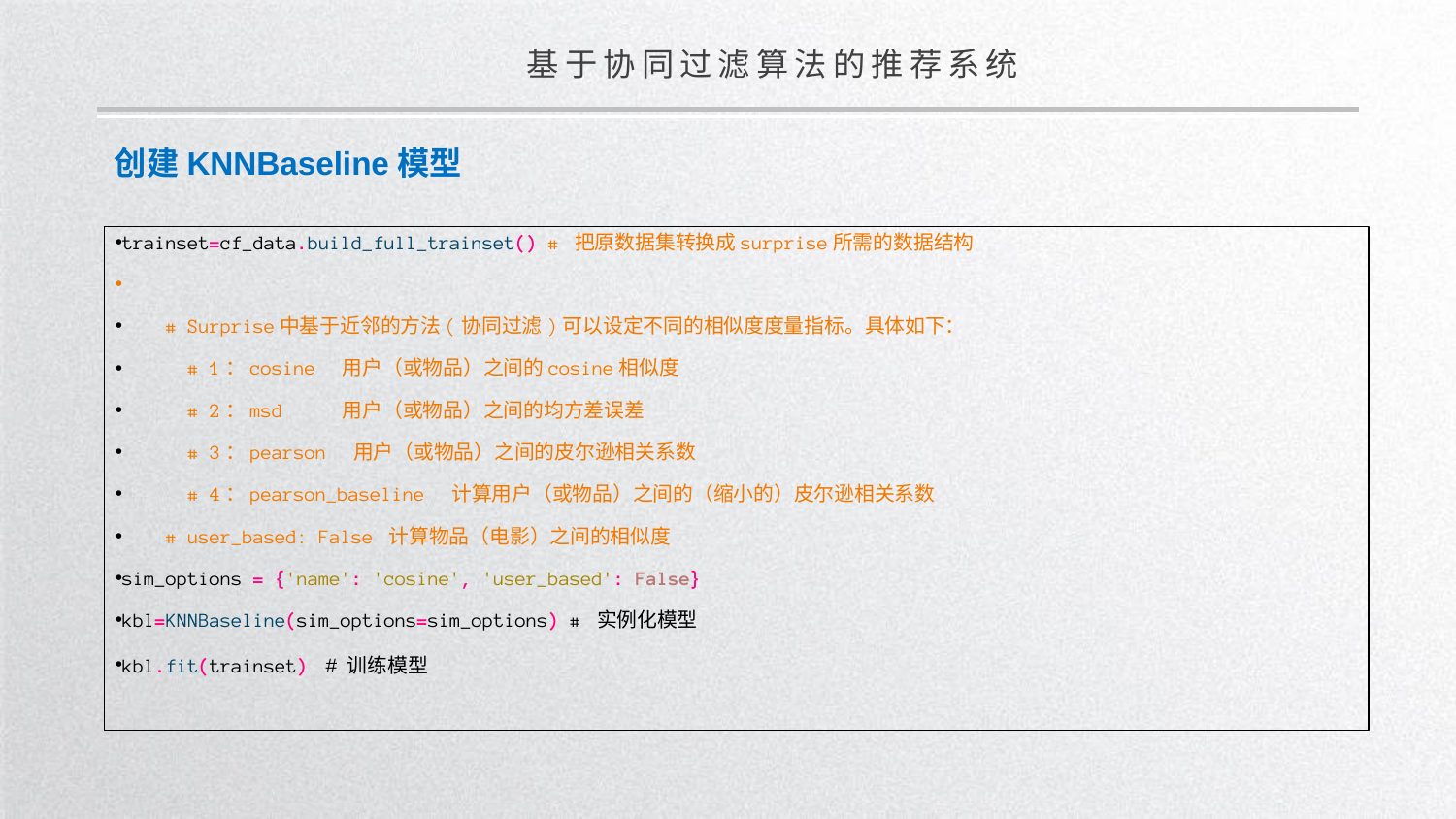

基于协同过滤算法的推荐系统
创建KNNBaseline模型
trainset=cf_data.build_full_trainset() # 把原数据集转换成surprise所需的数据结构

    # Surprise中基于近邻的方法(协同过滤)可以设定不同的相似度度量指标。具体如下：
      # 1：cosine  用户（或物品）之间的cosine相似度
      # 2：msd     用户（或物品）之间的均方差误差
      # 3：pearson  用户（或物品）之间的皮尔逊相关系数
      # 4：pearson_baseline  计算用户（或物品）之间的（缩小的）皮尔逊相关系数
    # user_based: False 计算物品（电影）之间的相似度
sim_options = {'name': 'cosine', 'user_based': False}
kbl=KNNBaseline(sim_options=sim_options) # 实例化模型
kbl.fit(trainset)  # 训练模型